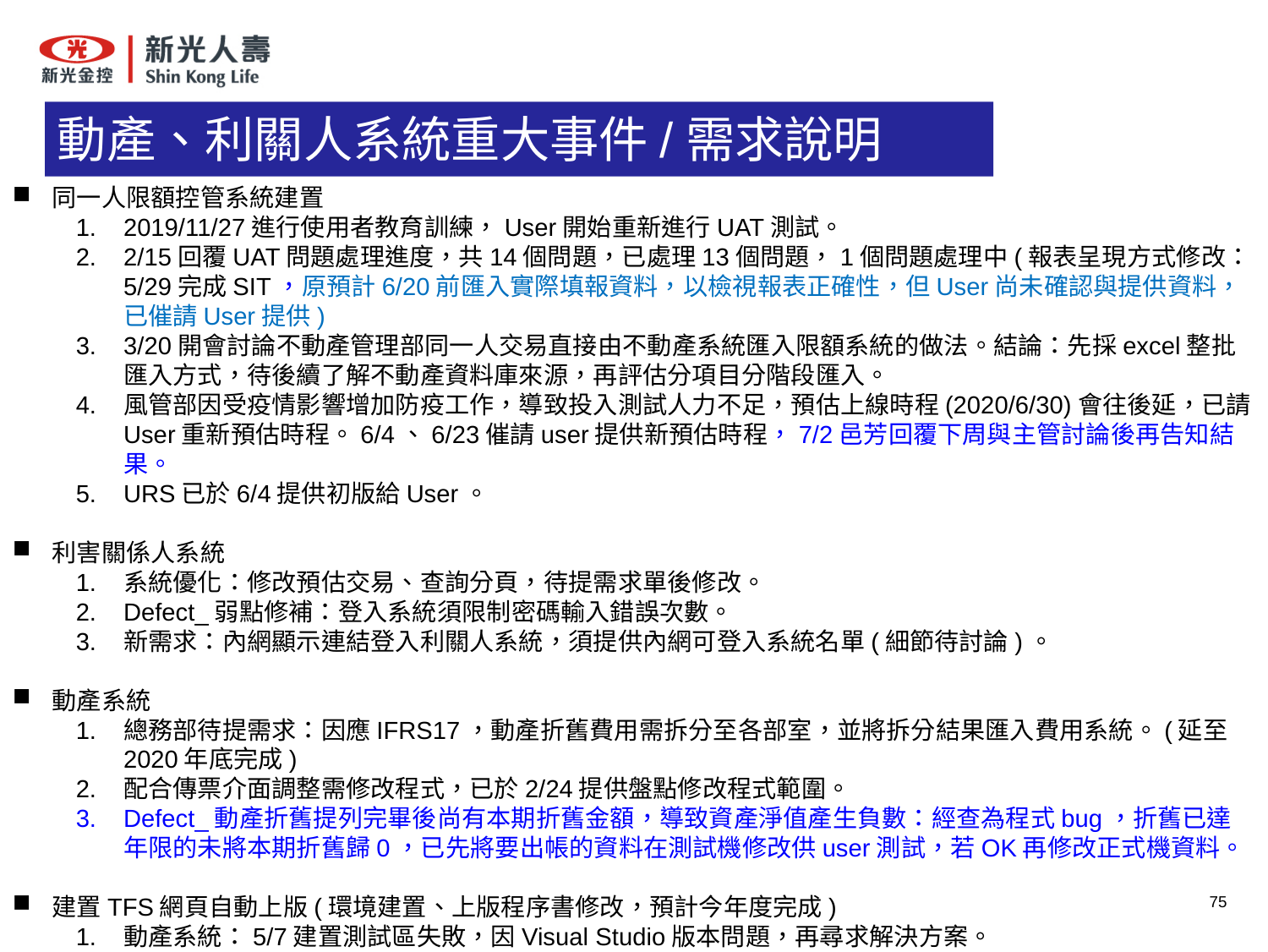

# 動產、利關人系統重大事件/需求說明
同一人限額控管系統建置
2019/11/27進行使用者教育訓練，User開始重新進行UAT測試。
2/15回覆UAT問題處理進度，共14個問題，已處理13個問題，1個問題處理中(報表呈現方式修改：5/29完成SIT，原預計6/20前匯入實際填報資料，以檢視報表正確性，但User尚未確認與提供資料，已催請User提供)
3/20開會討論不動產管理部同一人交易直接由不動產系統匯入限額系統的做法。結論：先採excel整批匯入方式，待後續了解不動產資料庫來源，再評估分項目分階段匯入。
風管部因受疫情影響增加防疫工作，導致投入測試人力不足，預估上線時程(2020/6/30)會往後延，已請User重新預估時程。6/4、6/23催請user提供新預估時程，7/2邑芳回覆下周與主管討論後再告知結果。
URS已於6/4提供初版給User。

利害關係人系統
系統優化：修改預估交易、查詢分頁，待提需求單後修改。
Defect_弱點修補：登入系統須限制密碼輸入錯誤次數。
新需求：內網顯示連結登入利關人系統，須提供內網可登入系統名單(細節待討論)。

動產系統
總務部待提需求：因應IFRS17，動產折舊費用需拆分至各部室，並將拆分結果匯入費用系統。(延至2020年底完成)
配合傳票介面調整需修改程式，已於2/24提供盤點修改程式範圍。
Defect_動產折舊提列完畢後尚有本期折舊金額，導致資產淨值產生負數：經查為程式bug，折舊已達年限的未將本期折舊歸0，已先將要出帳的資料在測試機修改供user測試，若OK再修改正式機資料。

建置TFS網頁自動上版(環境建置、上版程序書修改，預計今年度完成)
動產系統：5/7建置測試區失敗，因Visual Studio版本問題，再尋求解決方案。
利關人系統：預計於7月底前完成建置測試區測試。